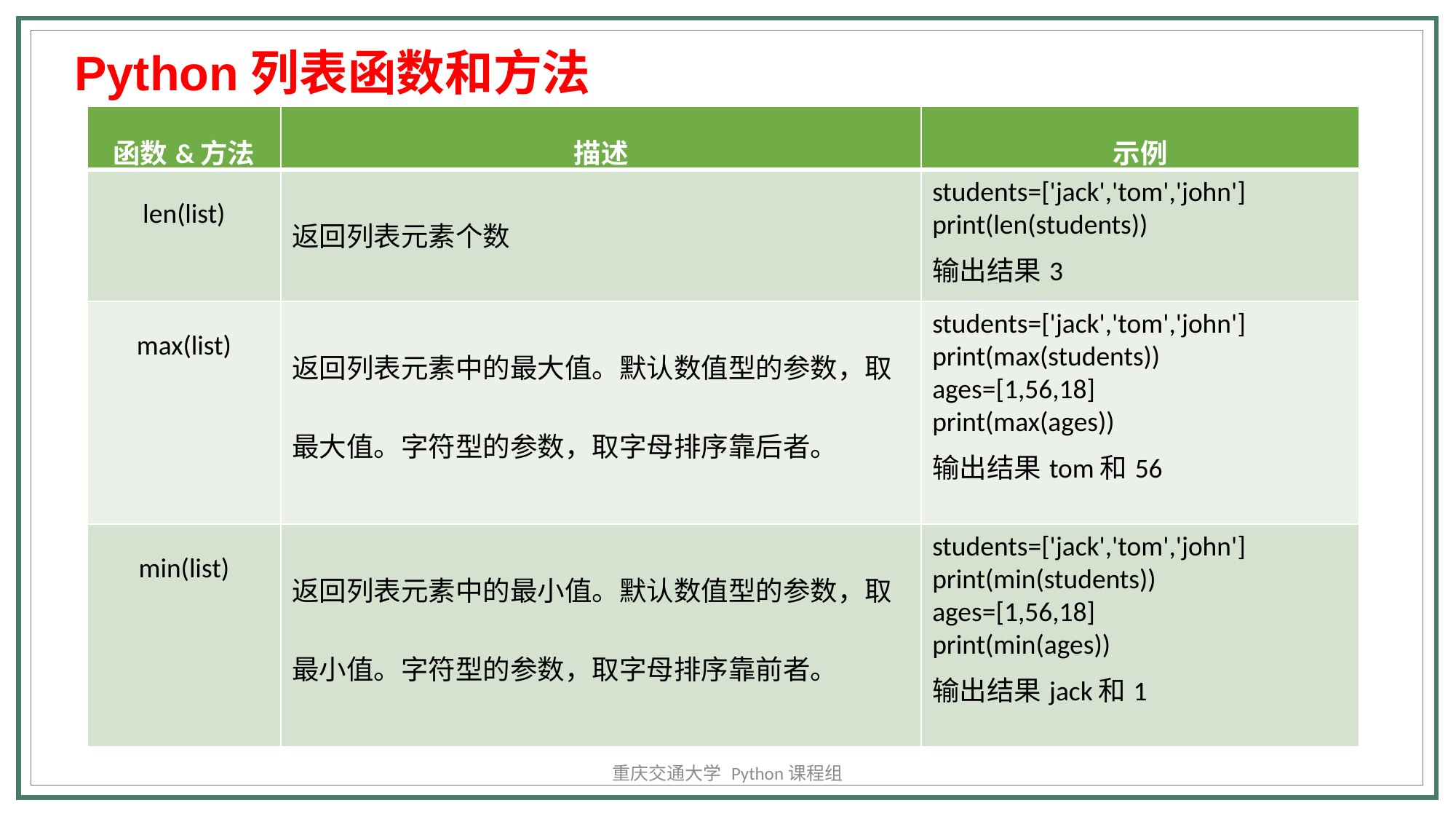

Python列表函数和方法
| 函数&方法 | 描述 | 示例 |
| --- | --- | --- |
| len(list) | 返回列表元素个数 | students=['jack','tom','john'] print(len(students)) 输出结果3 |
| max(list) | 返回列表元素中的最大值。默认数值型的参数，取最大值。字符型的参数，取字母排序靠后者。 | students=['jack','tom','john'] print(max(students)) ages=[1,56,18] print(max(ages)) 输出结果tom和56 |
| min(list) | 返回列表元素中的最小值。默认数值型的参数，取最小值。字符型的参数，取字母排序靠前者。 | students=['jack','tom','john'] print(min(students)) ages=[1,56,18] print(min(ages)) 输出结果jack和1 |
重庆交通大学 Python课程组